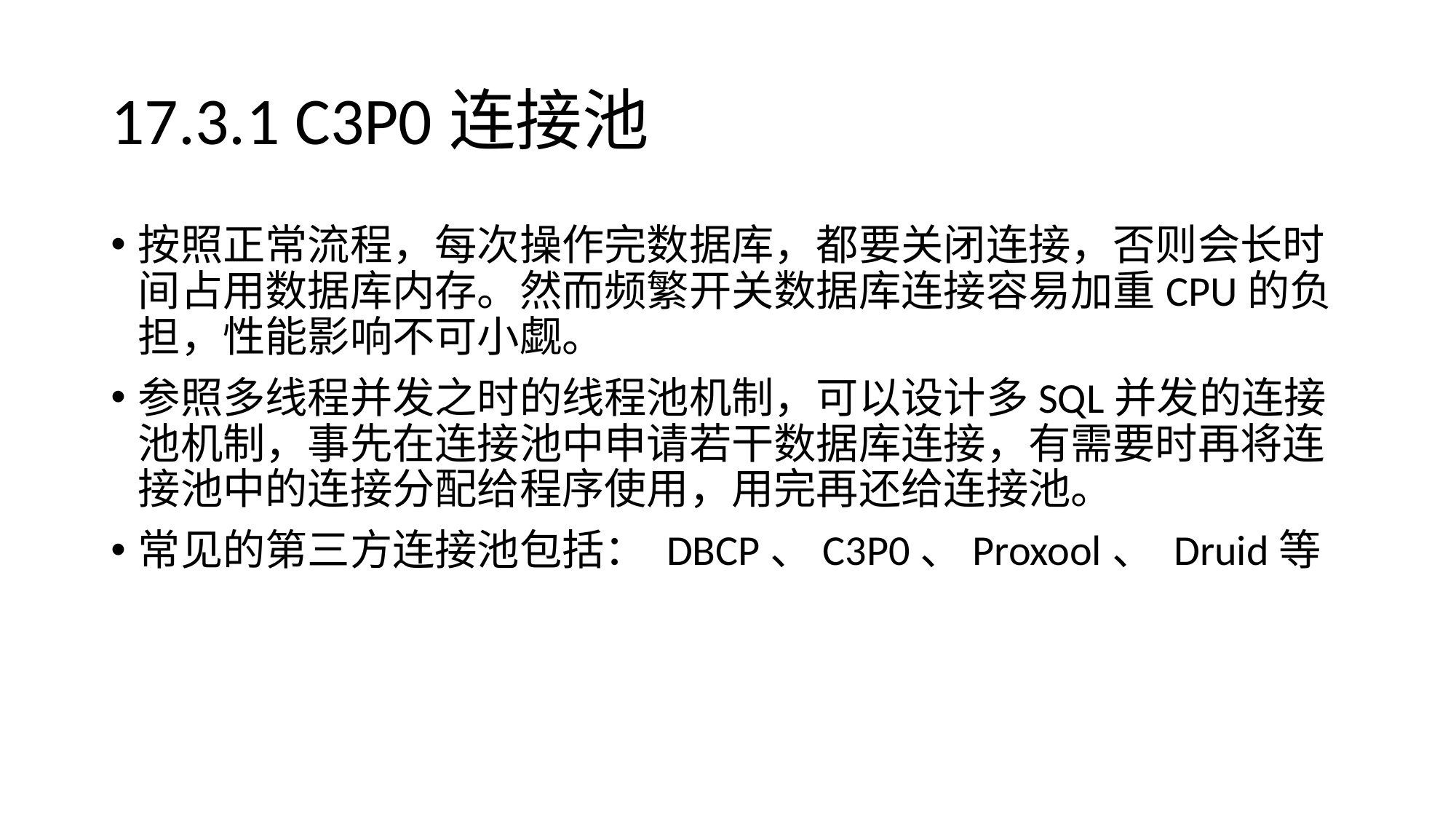

# 17.3.1 C3P0连接池
按照正常流程，每次操作完数据库，都要关闭连接，否则会长时间占用数据库内存。然而频繁开关数据库连接容易加重CPU的负担，性能影响不可小觑。
参照多线程并发之时的线程池机制，可以设计多SQL并发的连接池机制，事先在连接池中申请若干数据库连接，有需要时再将连接池中的连接分配给程序使用，用完再还给连接池。
常见的第三方连接池包括： DBCP、C3P0、Proxool、 Druid等